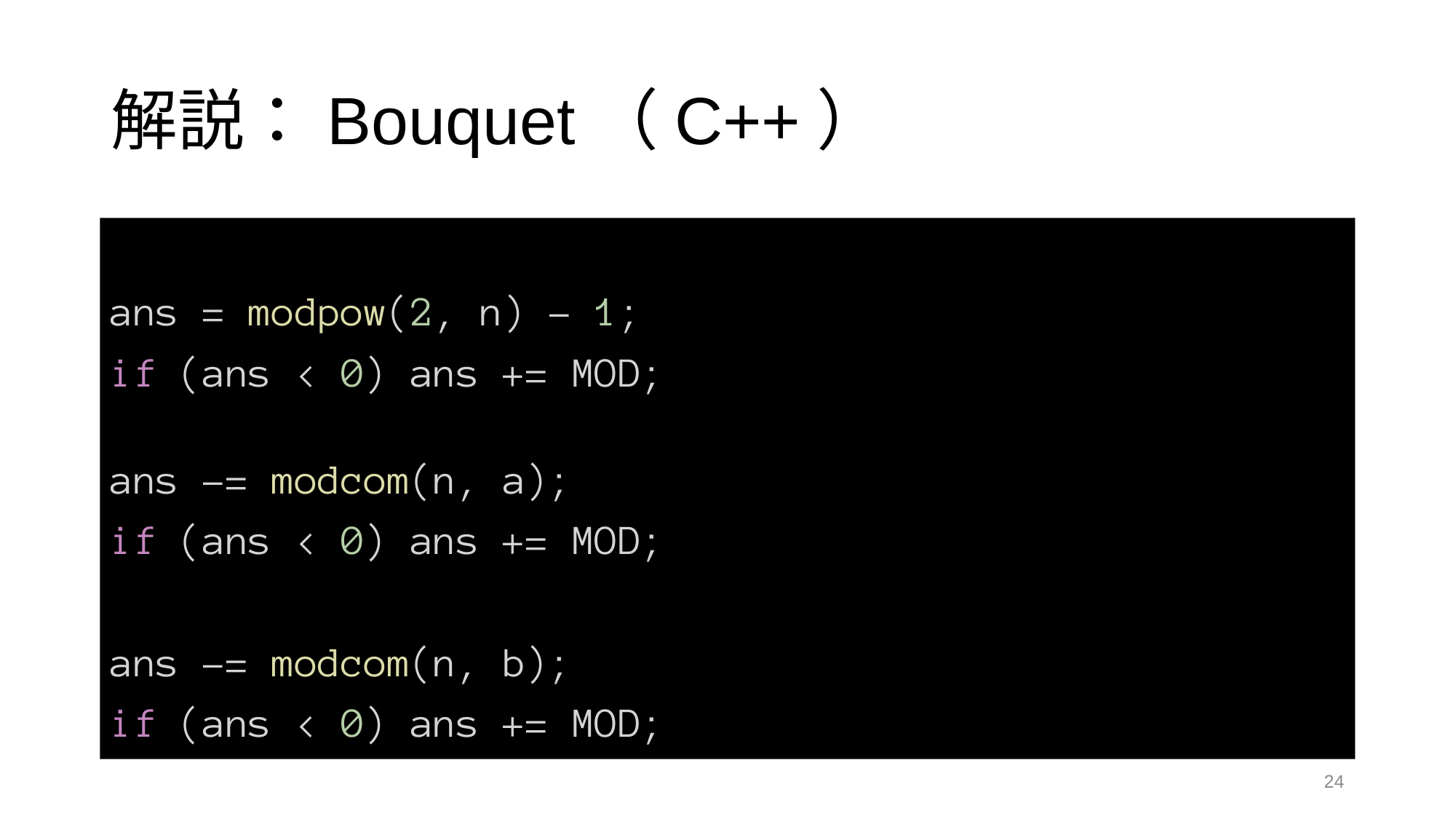

# 解説：Bouquet（C++）

ans = modpow(2, n) - 1;
if (ans < 0) ans += MOD;
ans -= modcom(n, a);
if (ans < 0) ans += MOD;

ans -= modcom(n, b);
if (ans < 0) ans += MOD;

24